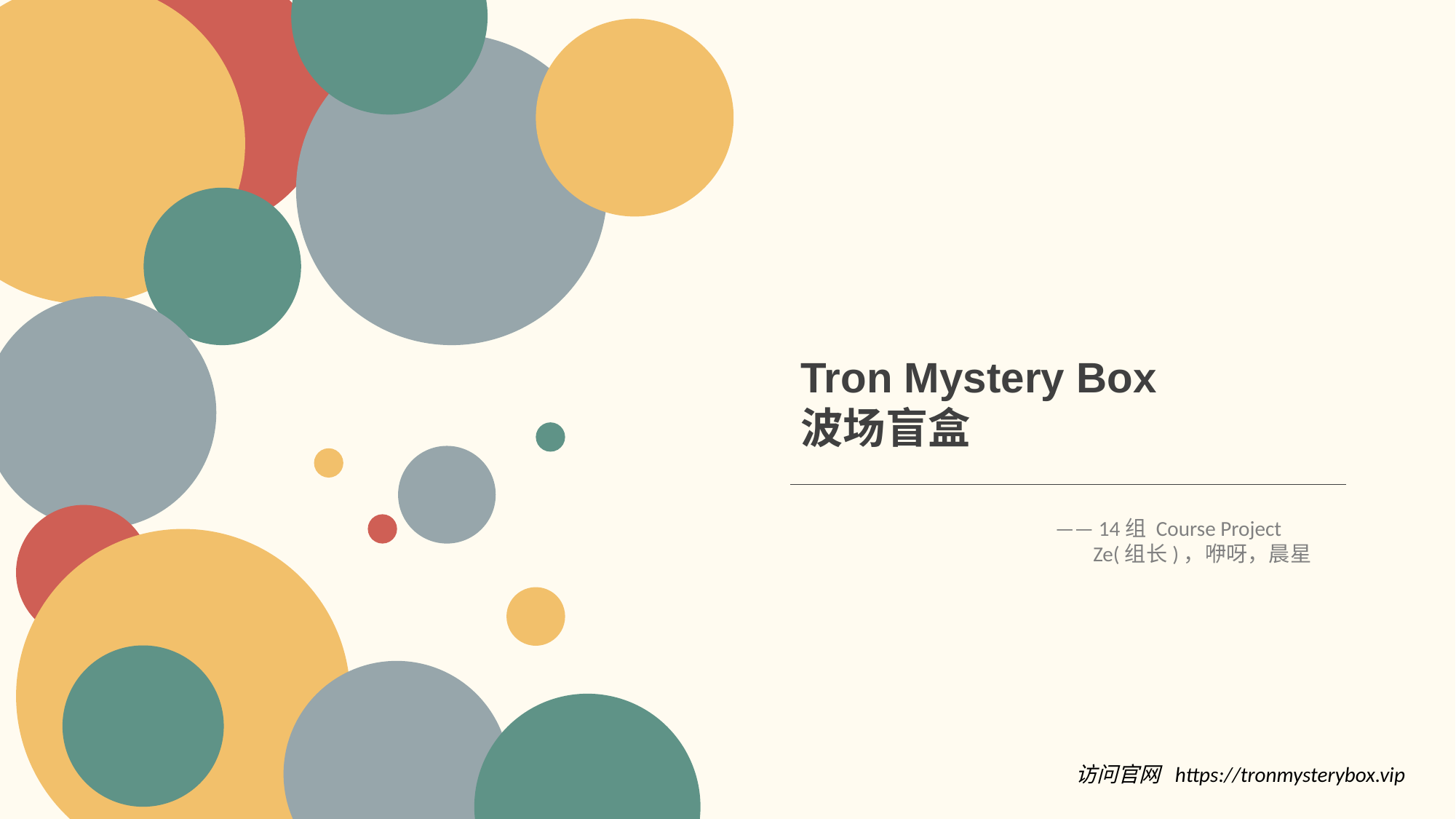

Tron Mystery Box
波场盲盒

—— 14组 Course Project
        Ze(组长)，咿呀，晨星

访问官网  https://tronmysterybox.vip